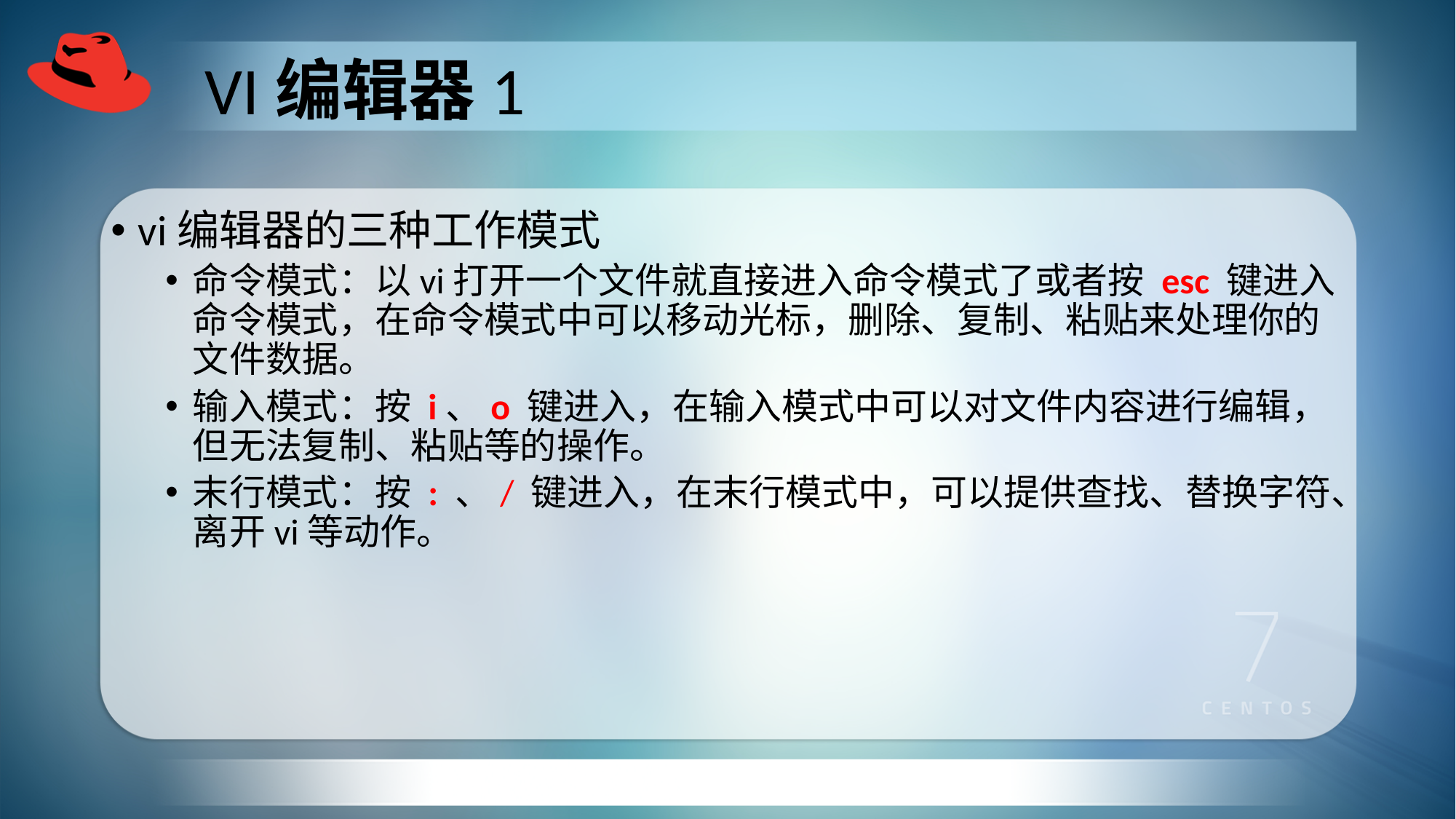

# VI编辑器1
vi编辑器的三种工作模式
命令模式：以vi打开一个文件就直接进入命令模式了或者按 esc 键进入命令模式，在命令模式中可以移动光标，删除、复制、粘贴来处理你的文件数据。
输入模式：按 i、o 键进入，在输入模式中可以对文件内容进行编辑，但无法复制、粘贴等的操作。
末行模式：按 : 、/ 键进入，在末行模式中，可以提供查找、替换字符、离开vi等动作。